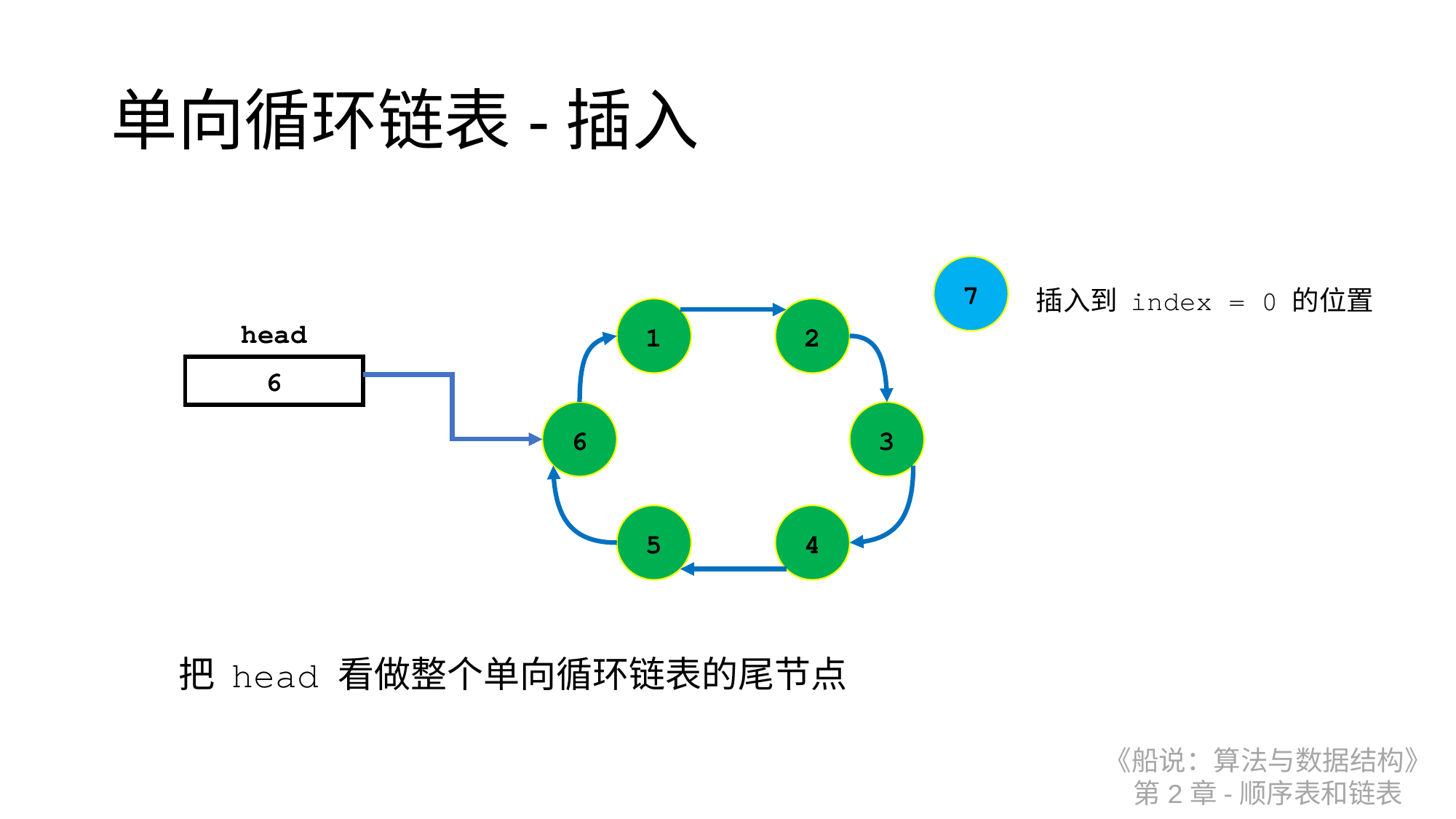

# 单向循环链表-插入
7
插入到 index = 0 的位置
1
2
| head |
| --- |
| 6 |
6
3
5
4
把 head 看做整个单向循环链表的尾节点